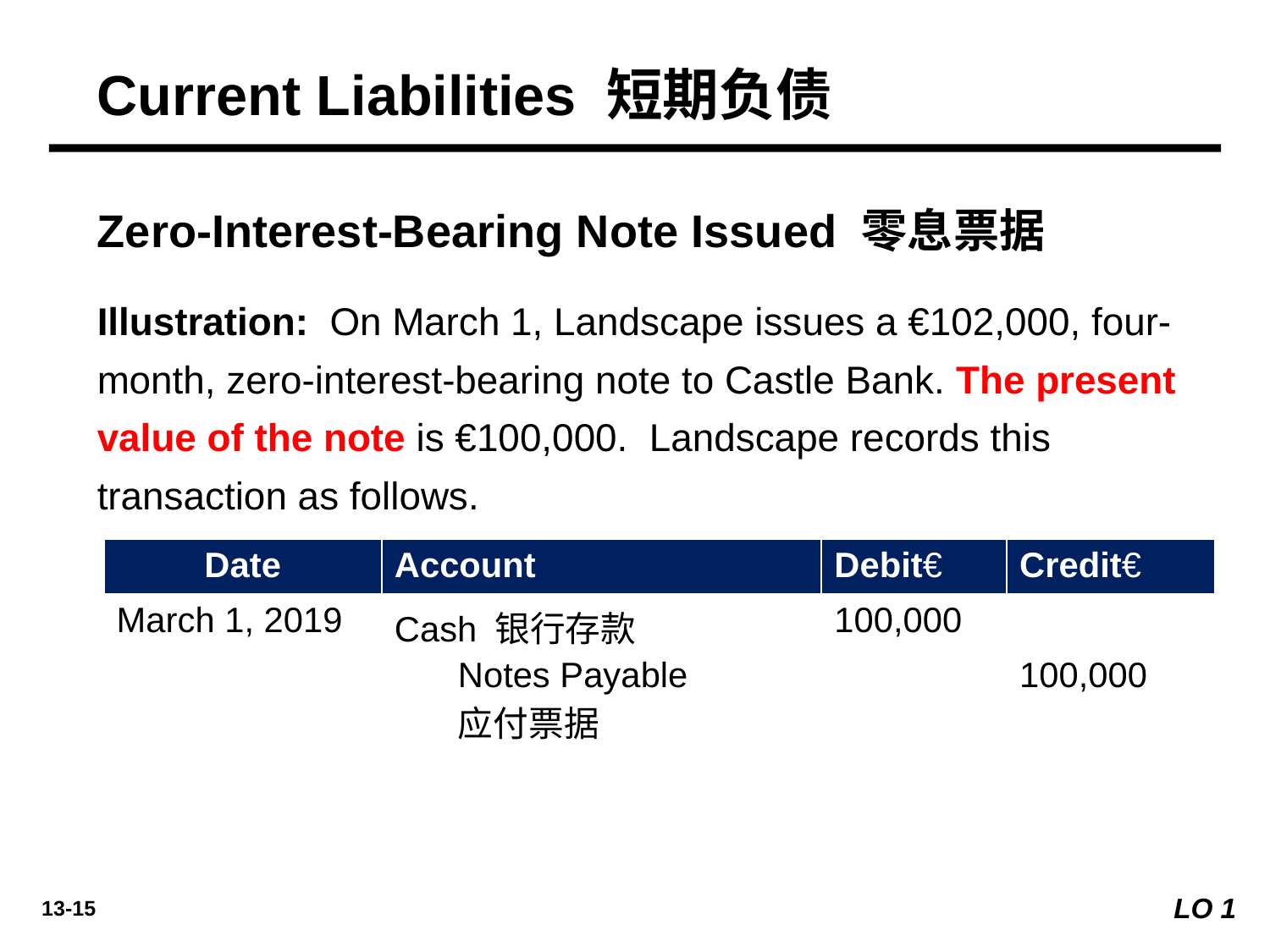

Current Liabilities 短期负债

Zero-Interest-Bearing Note Issued 零息票据
Illustration:  On March 1, Landscape issues a €102,000, four-month, zero-interest-bearing note to Castle Bank. The present value of the note is €100,000.  Landscape records this transaction as follows.
| Date | Account | Debit€ | Credit€ |
| --- | --- | --- | --- |
| March 1, 2019 | Cash 银行存款 | 100,000 |  |
|  | Notes Payable 应付票据 |  | 100,000 |
LO 1